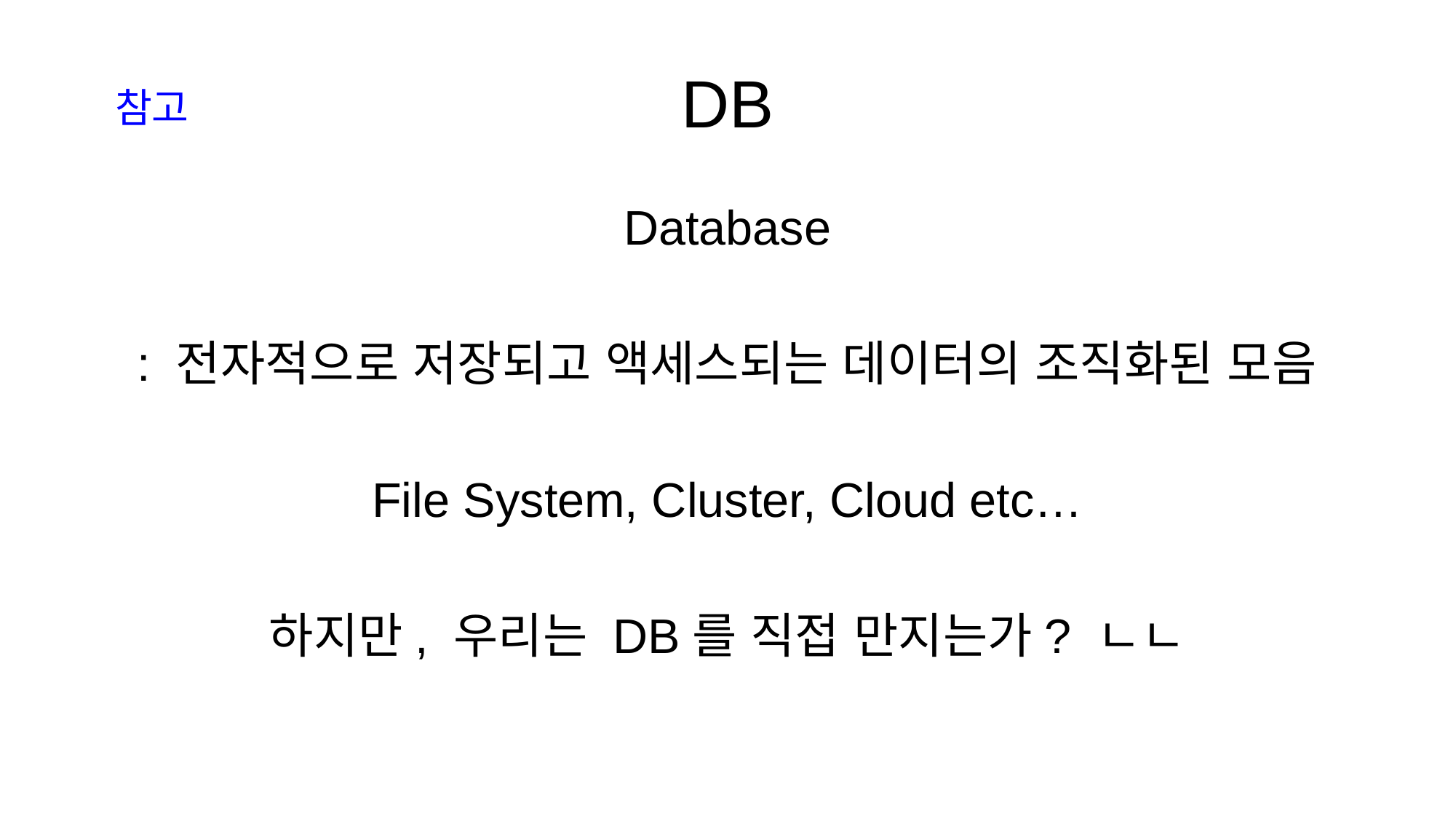

# DB
참고
Database

: 전자적으로 저장되고 액세스되는 데이터의 조직화된 모음

File System, Cluster, Cloud etc…

하지만, 우리는 DB를 직접 만지는가? ㄴㄴ